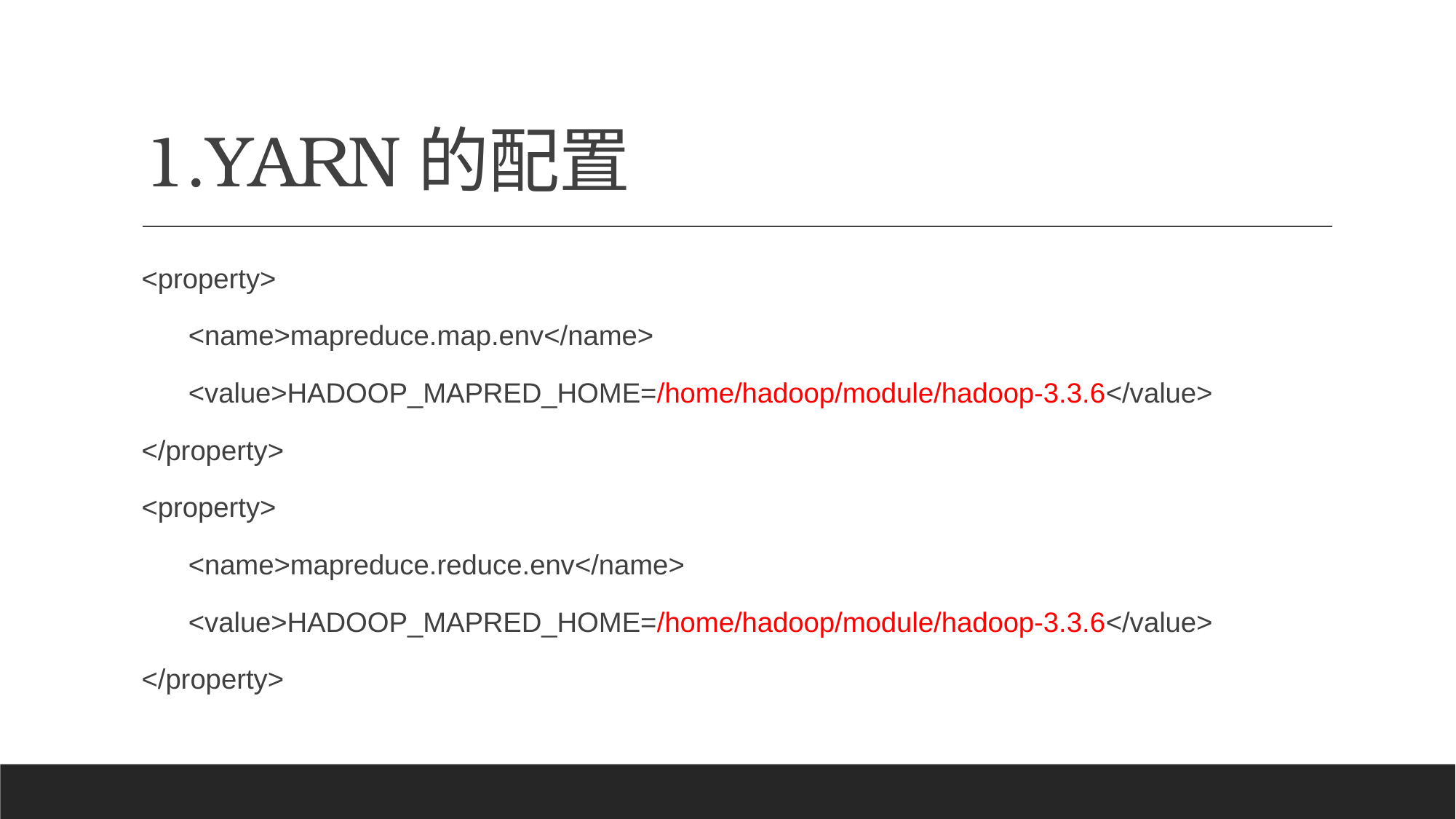

# 1.YARN的配置
<property>
      <name>mapreduce.map.env</name>
      <value>HADOOP_MAPRED_HOME=/home/hadoop/module/hadoop-3.3.6</value>
</property>
<property>
      <name>mapreduce.reduce.env</name>
      <value>HADOOP_MAPRED_HOME=/home/hadoop/module/hadoop-3.3.6</value>
</property>